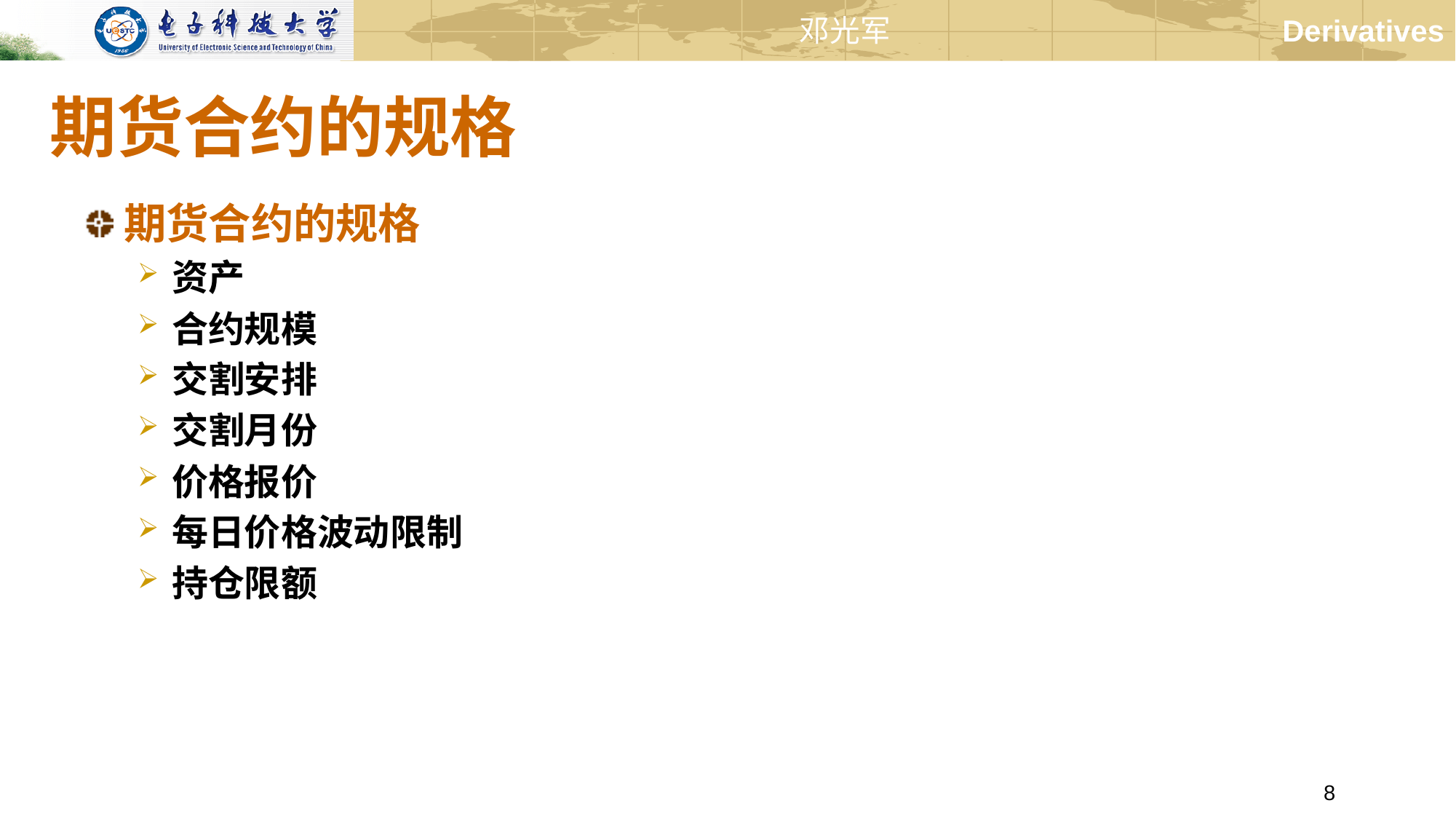

# 期货合约的规格
期货合约的规格
资产
合约规模
交割安排
交割月份
价格报价
每日价格波动限制
持仓限额